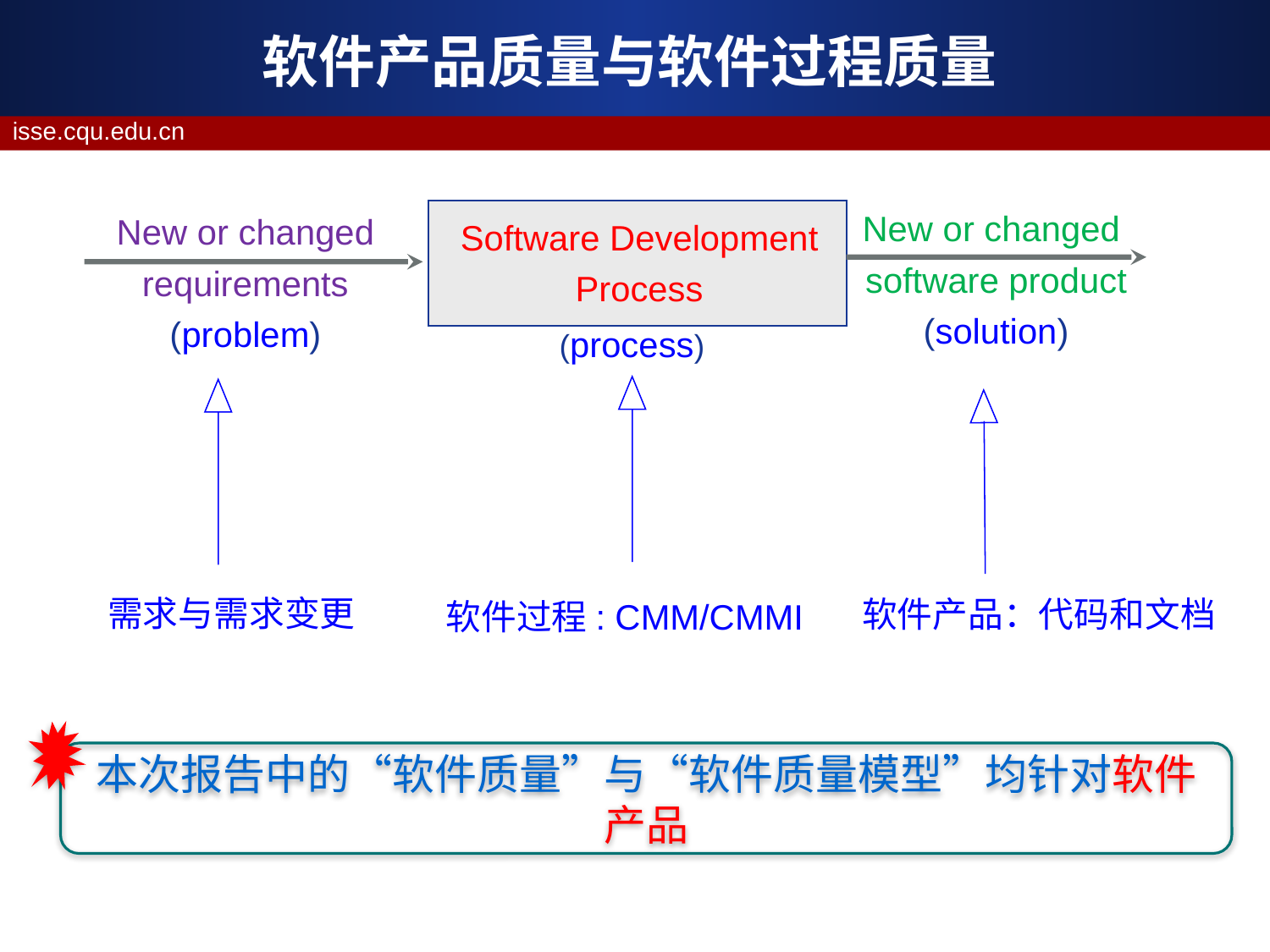

# 软件产品质量与软件过程质量

New or changed
software product
(solution)
New or changed
requirements
(problem)
Software Development
Process

(process)

需求与需求变更
软件产品：代码和文档
软件过程: CMM/CMMI

本次报告中的“软件质量”与“软件质量模型”均针对软件产品